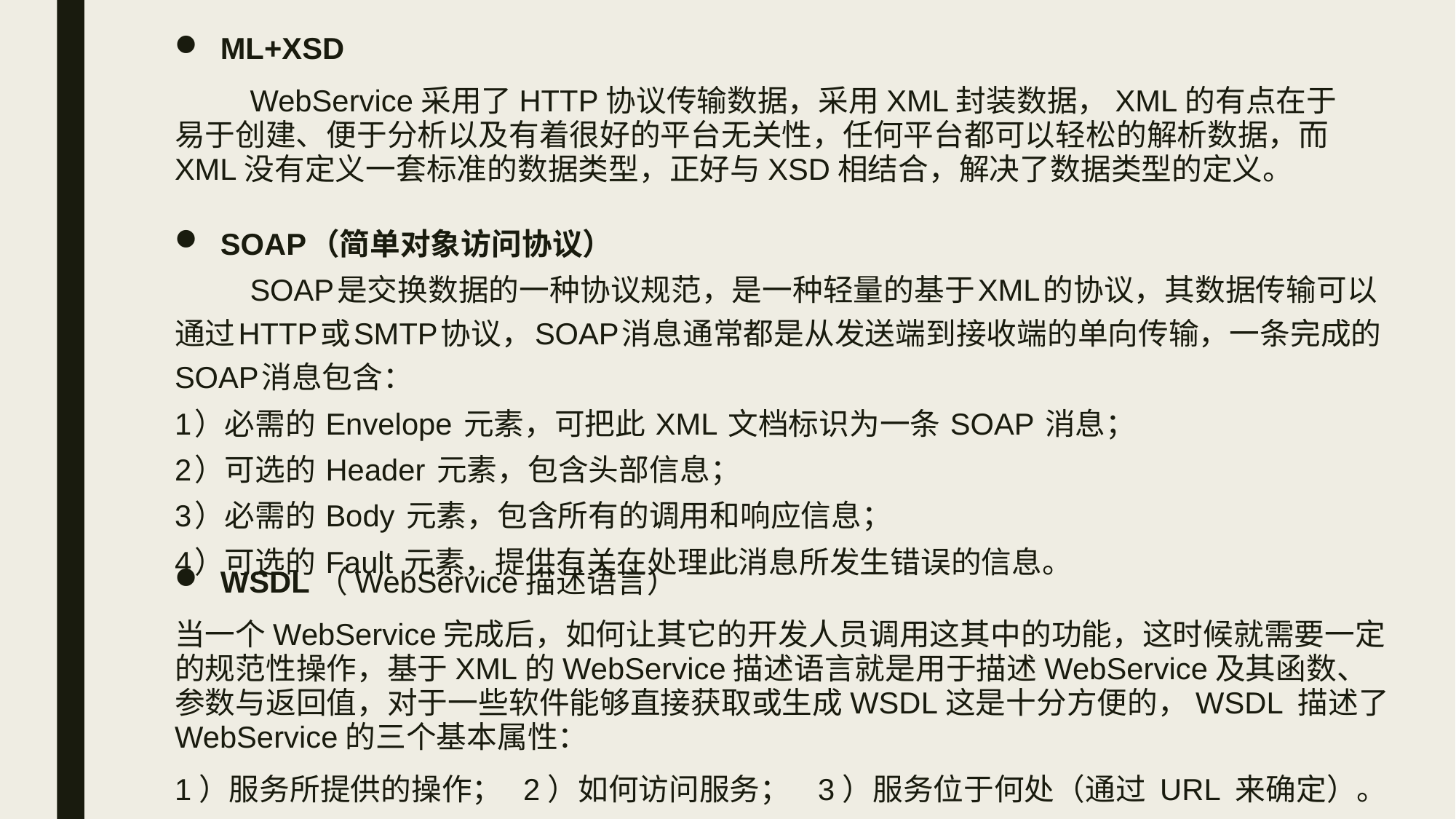

ML+XSD
         WebService采用了HTTP协议传输数据，采用XML封装数据，XML的有点在于易于创建、便于分析以及有着很好的平台无关性，任何平台都可以轻松的解析数据，而XML没有定义一套标准的数据类型，正好与XSD相结合，解决了数据类型的定义。

SOAP（简单对象访问协议）
         SOAP是交换数据的一种协议规范，是一种轻量的基于XML的协议，其数据传输可以通过HTTP或SMTP协议，SOAP消息通常都是从发送端到接收端的单向传输，一条完成的SOAP消息包含：
1）必需的 Envelope 元素，可把此 XML 文档标识为一条 SOAP 消息；
2）可选的 Header 元素，包含头部信息；
3）必需的 Body 元素，包含所有的调用和响应信息；
4）可选的 Fault 元素，提供有关在处理此消息所发生错误的信息。

WSDL（WebService描述语言）
当一个WebService完成后，如何让其它的开发人员调用这其中的功能，这时候就需要一定的规范性操作，基于XML的WebService描述语言就是用于描述WebService及其函数、参数与返回值，对于一些软件能够直接获取或生成WSDL这是十分方便的，WSDL 描述了WebService的三个基本属性：
1）服务所提供的操作；  2）如何访问服务；   3）服务位于何处（通过 URL 来确定）。